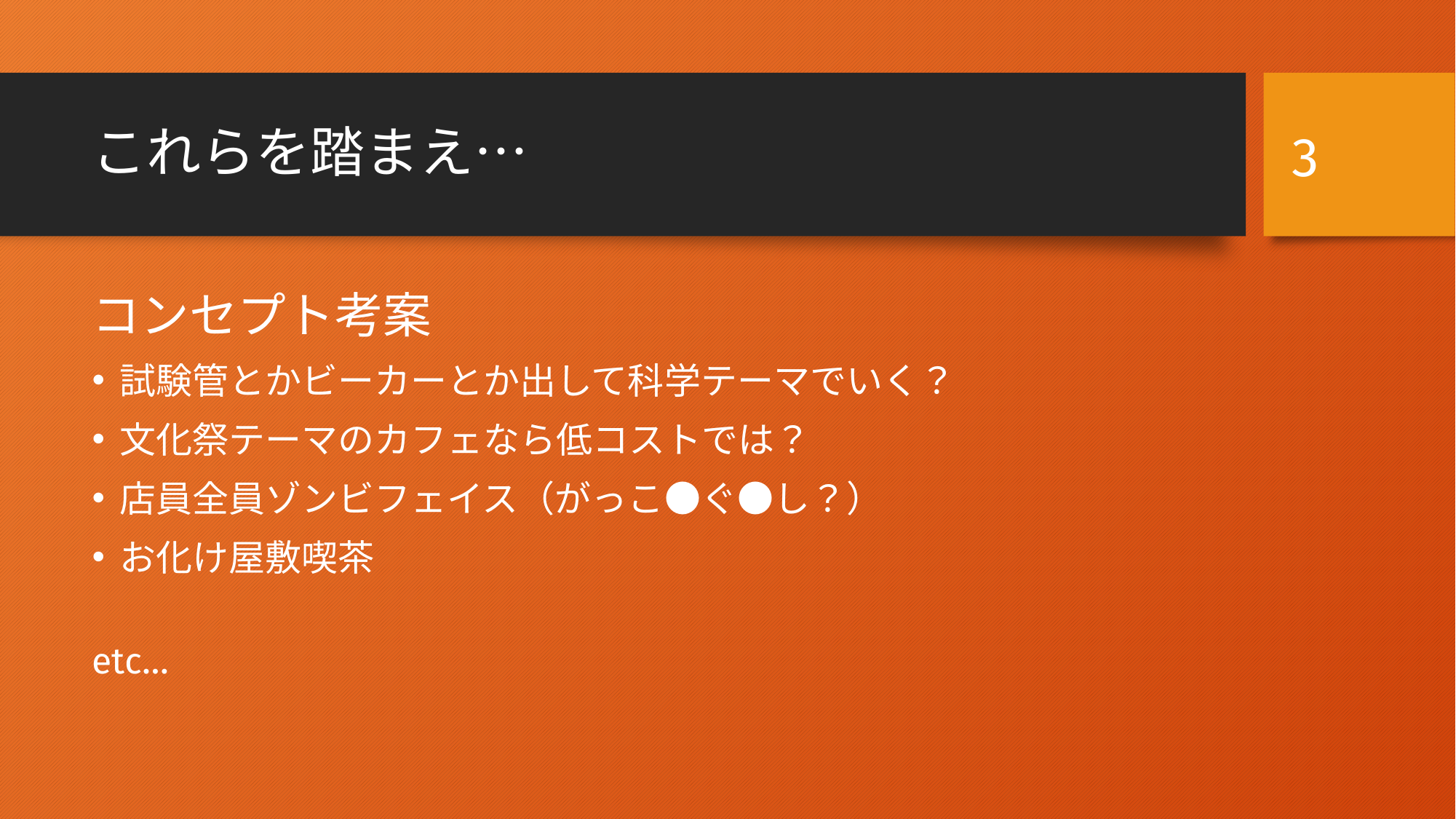

3
# これらを踏まえ…
コンセプト考案
試験管とかビーカーとか出して科学テーマでいく？
文化祭テーマのカフェなら低コストでは？
店員全員ゾンビフェイス（がっこ●ぐ●し？）
お化け屋敷喫茶
　　　									etc…